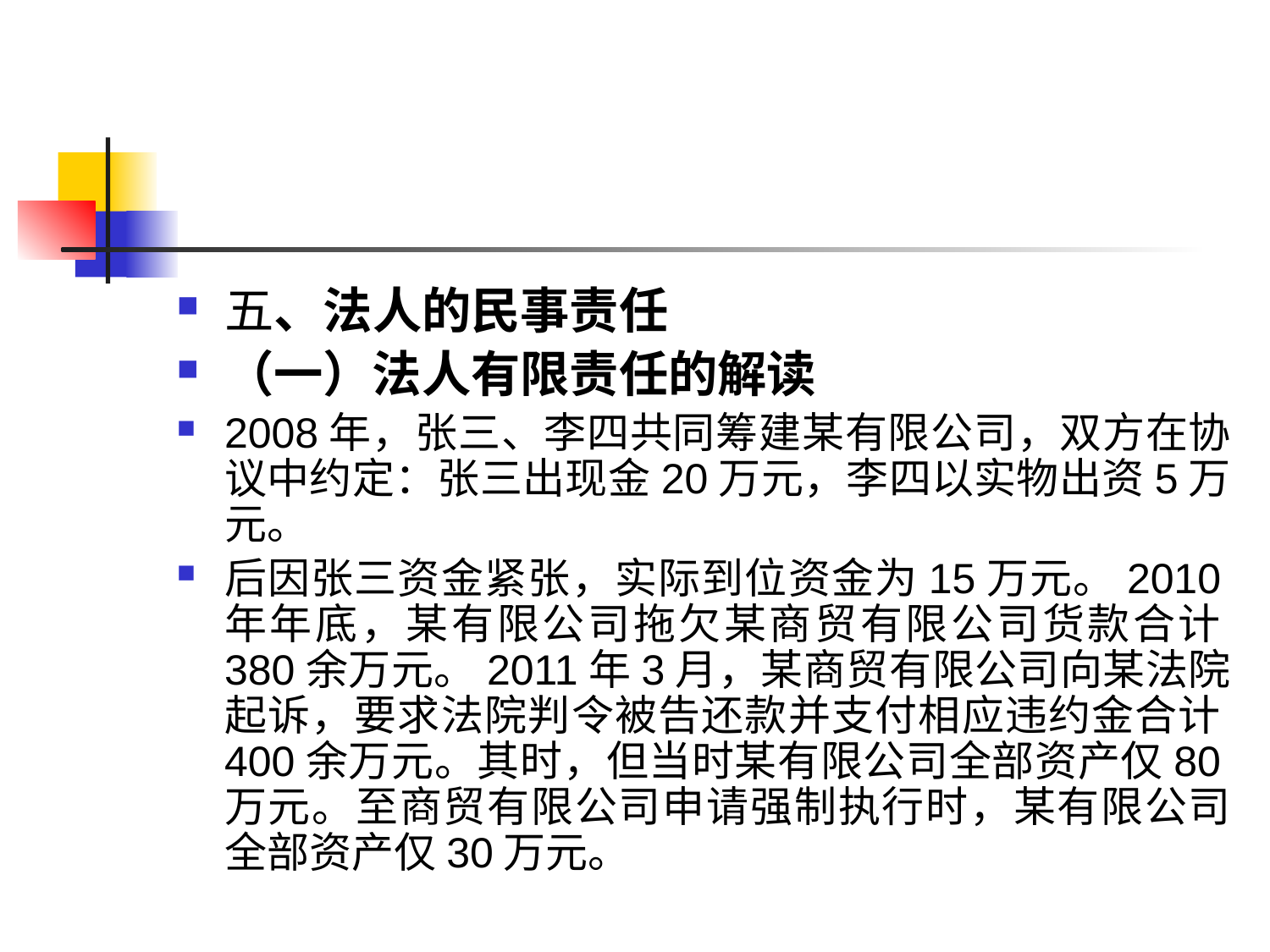

#
五、法人的民事责任
（一）法人有限责任的解读
2008年，张三、李四共同筹建某有限公司，双方在协议中约定：张三出现金20万元，李四以实物出资5万元。
后因张三资金紧张，实际到位资金为15万元。2010年年底，某有限公司拖欠某商贸有限公司货款合计380余万元。2011年3月，某商贸有限公司向某法院起诉，要求法院判令被告还款并支付相应违约金合计400余万元。其时，但当时某有限公司全部资产仅80万元。至商贸有限公司申请强制执行时，某有限公司全部资产仅30万元。